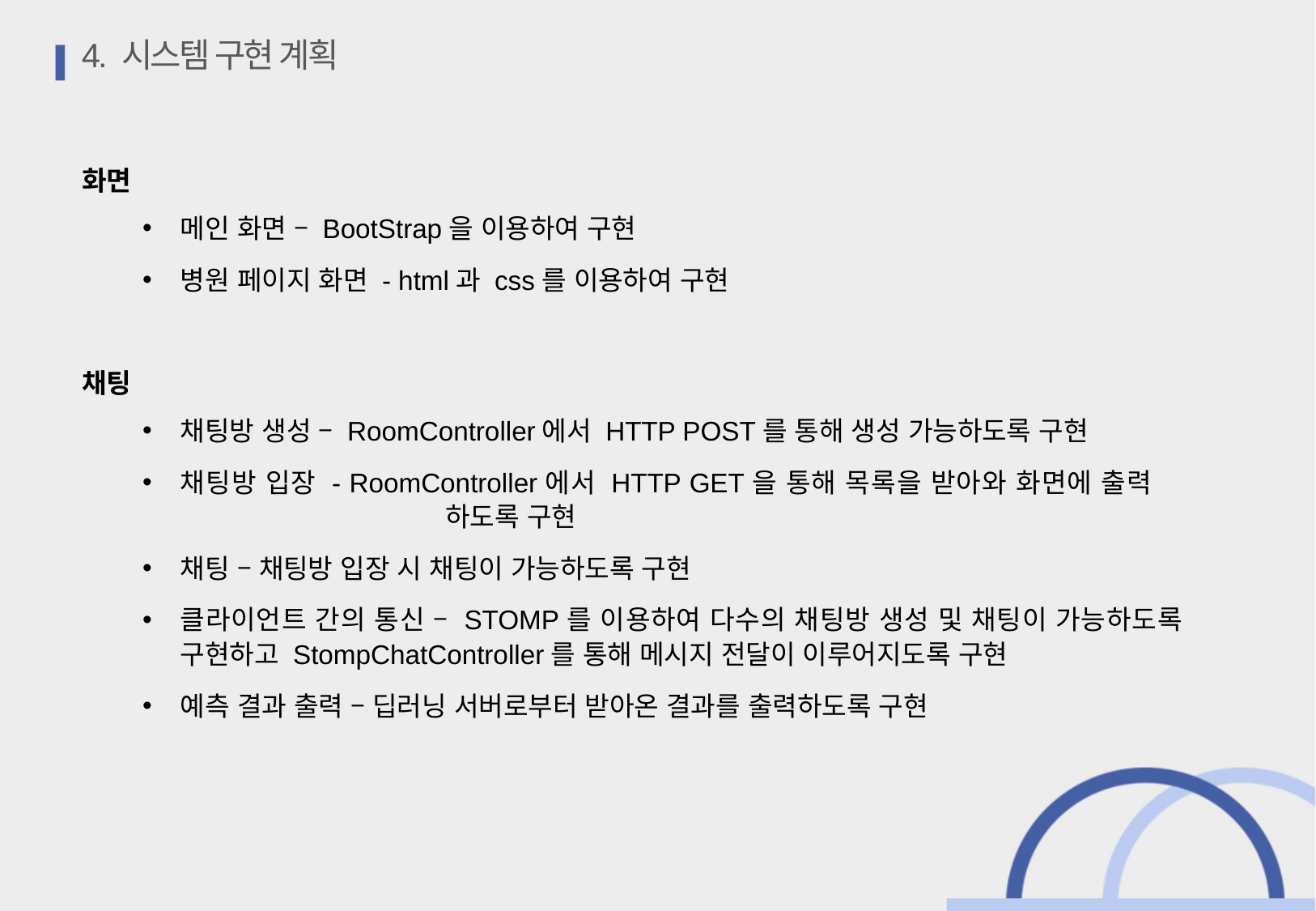

4. 시스템 구현 계획
화면
메인 화면 – BootStrap을 이용하여 구현
병원 페이지 화면 - html과 css를 이용하여 구현

채팅
채팅방 생성 – RoomController에서 HTTP POST를 통해 생성 가능하도록 구현
채팅방 입장 - RoomController에서 HTTP GET을 통해 목록을 받아와 화면에 출력			   하도록 구현
채팅 – 채팅방 입장 시 채팅이 가능하도록 구현
클라이언트 간의 통신 – STOMP를 이용하여 다수의 채팅방 생성 및 채팅이 가능하도록 구현하고 StompChatController를 통해 메시지 전달이 이루어지도록 구현
예측 결과 출력 – 딥러닝 서버로부터 받아온 결과를 출력하도록 구현